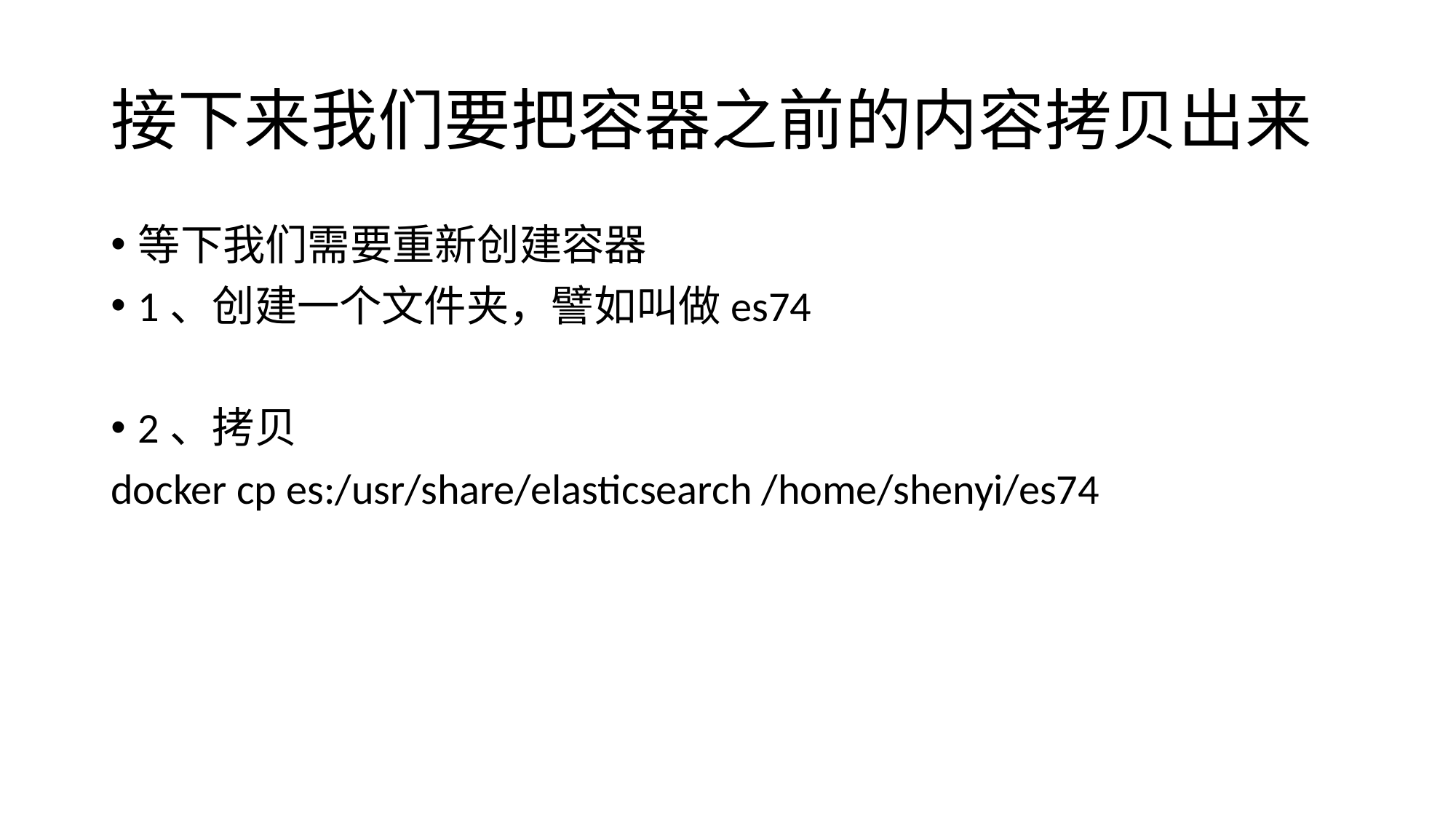

# 接下来我们要把容器之前的内容拷贝出来
等下我们需要重新创建容器
1、创建一个文件夹，譬如叫做es74

2、拷贝
docker cp es:/usr/share/elasticsearch /home/shenyi/es74